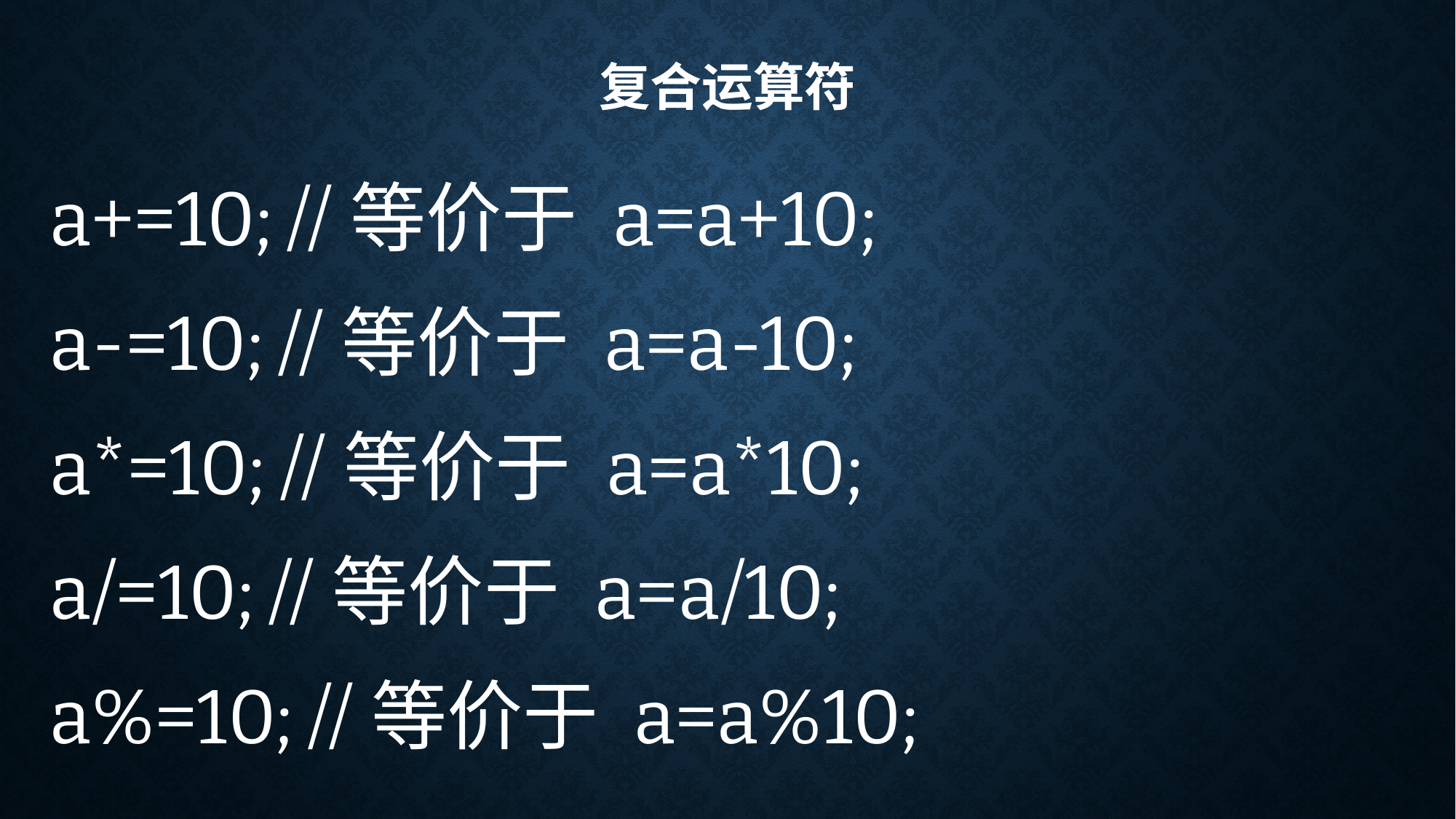

# 复合运算符
a+=10; //等价于 a=a+10;
a-=10; //等价于 a=a-10;
a*=10; //等价于 a=a*10;
a/=10; //等价于 a=a/10;
a%=10; //等价于 a=a%10;